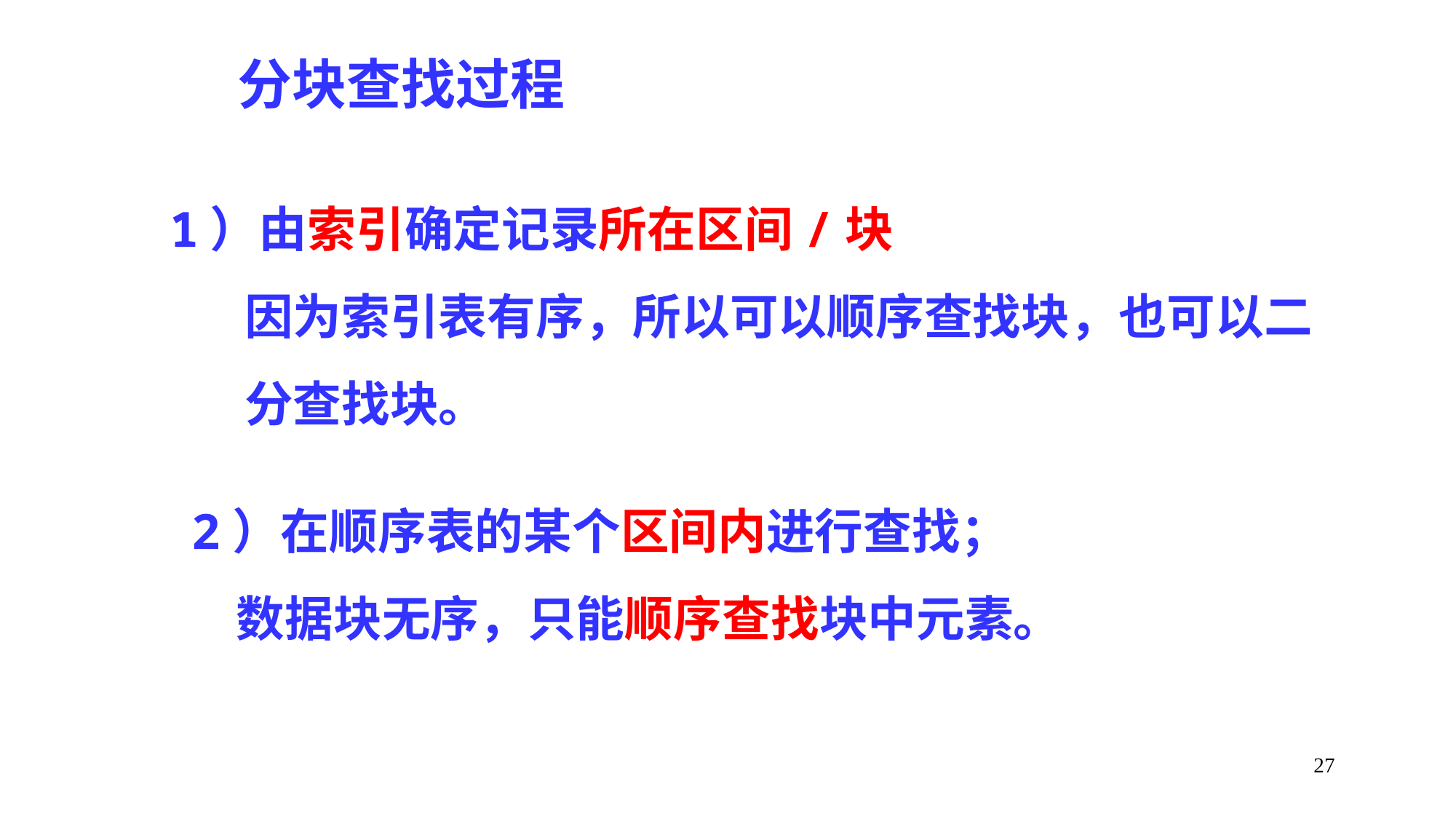

分块查找过程
1）由索引确定记录所在区间/块
因为索引表有序，所以可以顺序查找块，也可以二分查找块。
2）在顺序表的某个区间内进行查找；
   数据块无序，只能顺序查找块中元素。
27